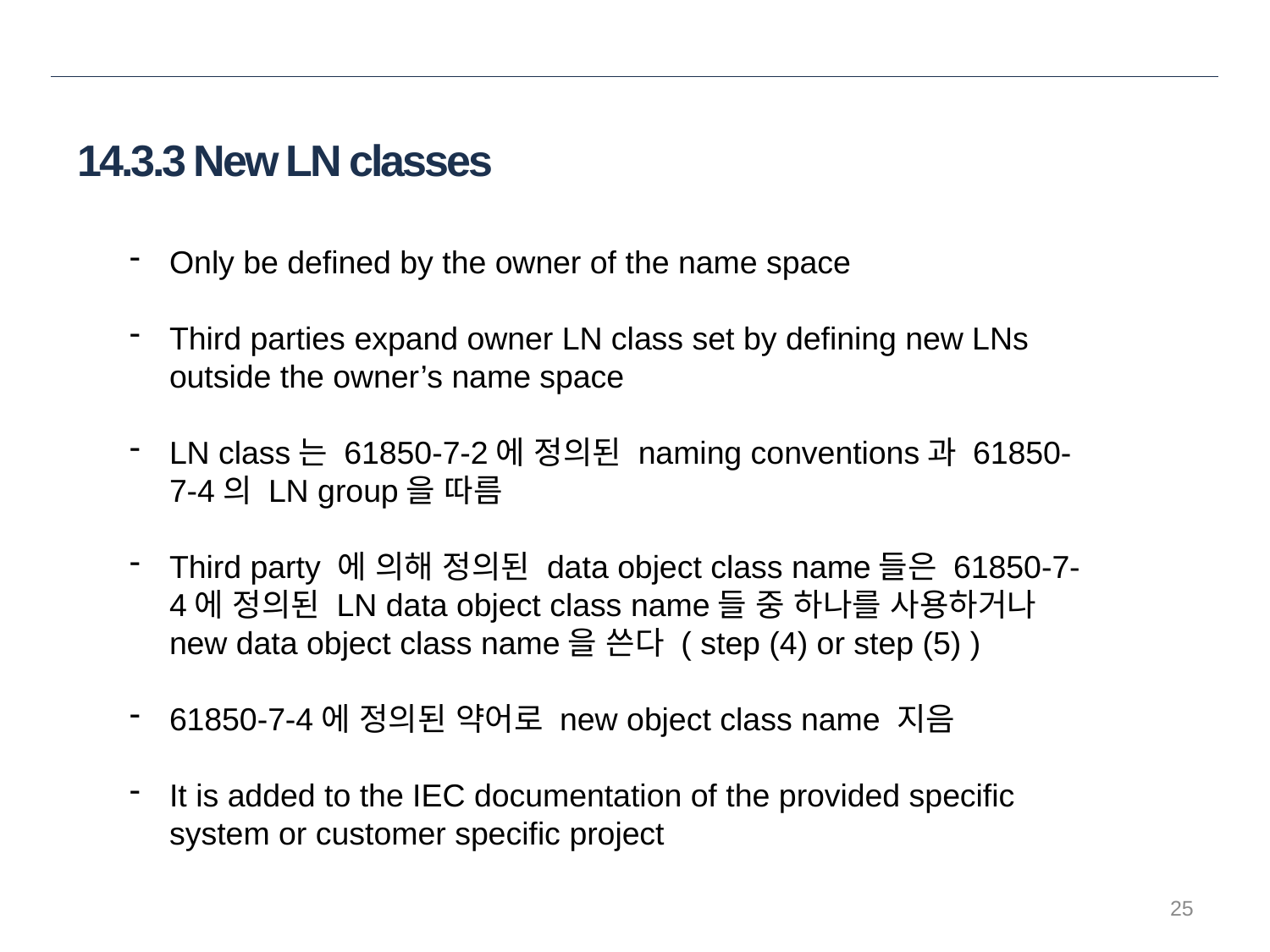

14.3.3 New LN classes
Only be defined by the owner of the name space

Third parties expand owner LN class set by defining new LNs outside the owner’s name space

LN class는 61850-7-2에 정의된 naming conventions과 61850-7-4의 LN group을 따름

Third party 에 의해 정의된 data object class name들은 61850-7-4에 정의된 LN data object class name들 중 하나를 사용하거나 new data object class name을 쓴다 ( step (4) or step (5) )

61850-7-4에 정의된 약어로 new object class name 지음

It is added to the IEC documentation of the provided specific system or customer specific project

25